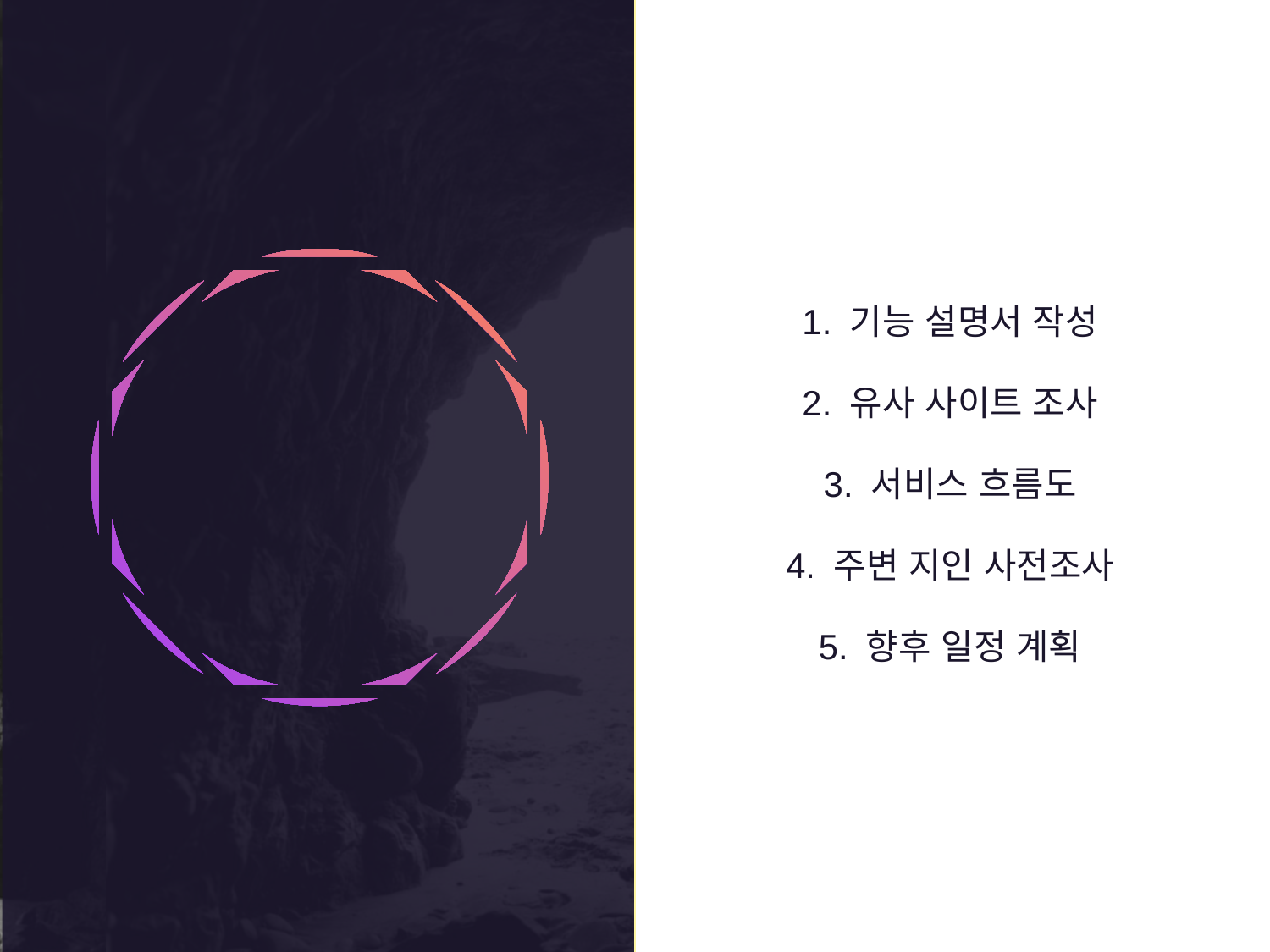

1. 기능 설명서 작성
2. 유사 사이트 조사
3. 서비스 흐름도
4. 주변 지인 사전조사
5. 향후 일정 계획
# INDEX
WD3A5 - NO BRAND